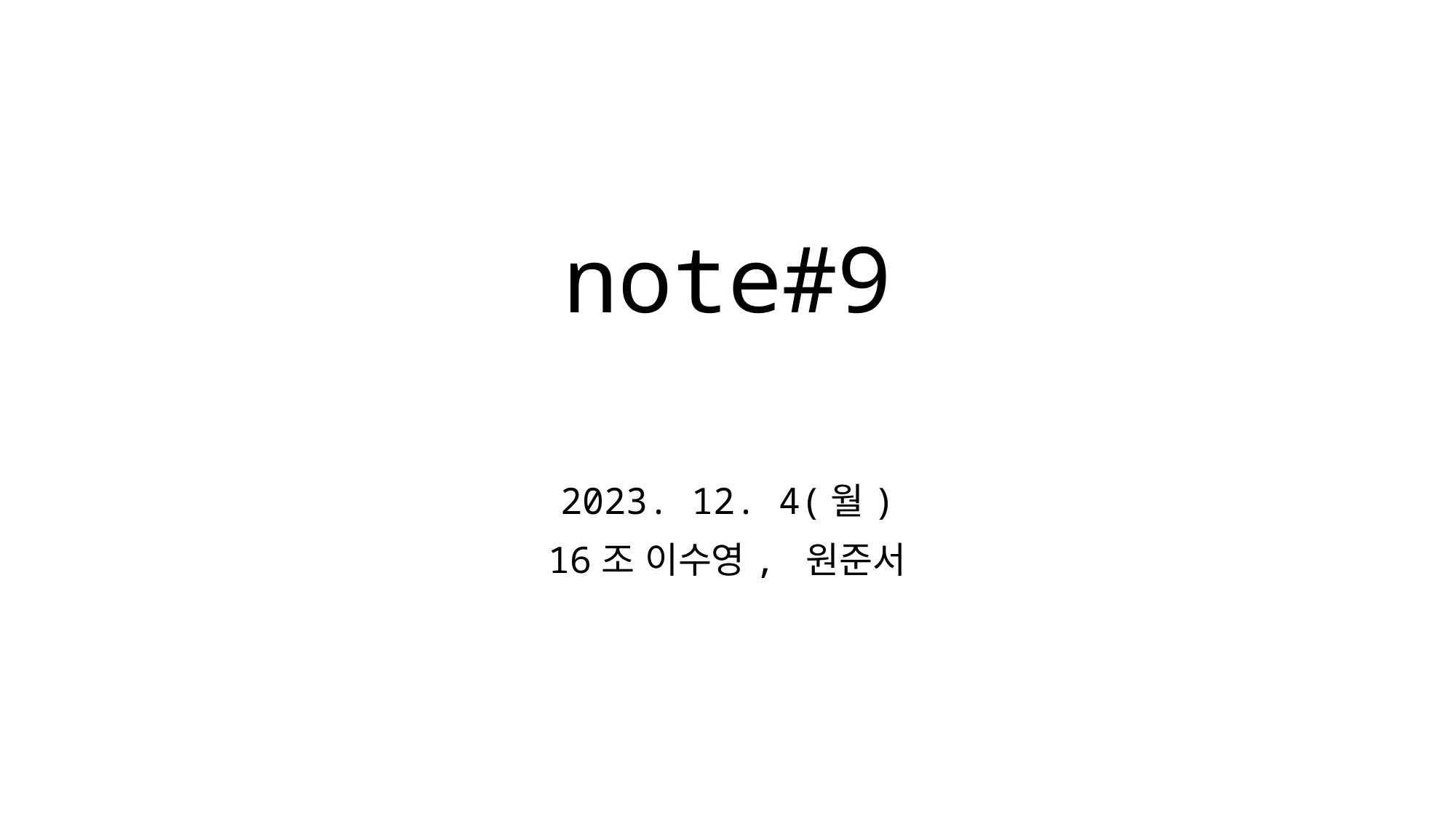

# note#9
2023. 12. 4(월)
16조 이수영, 원준서